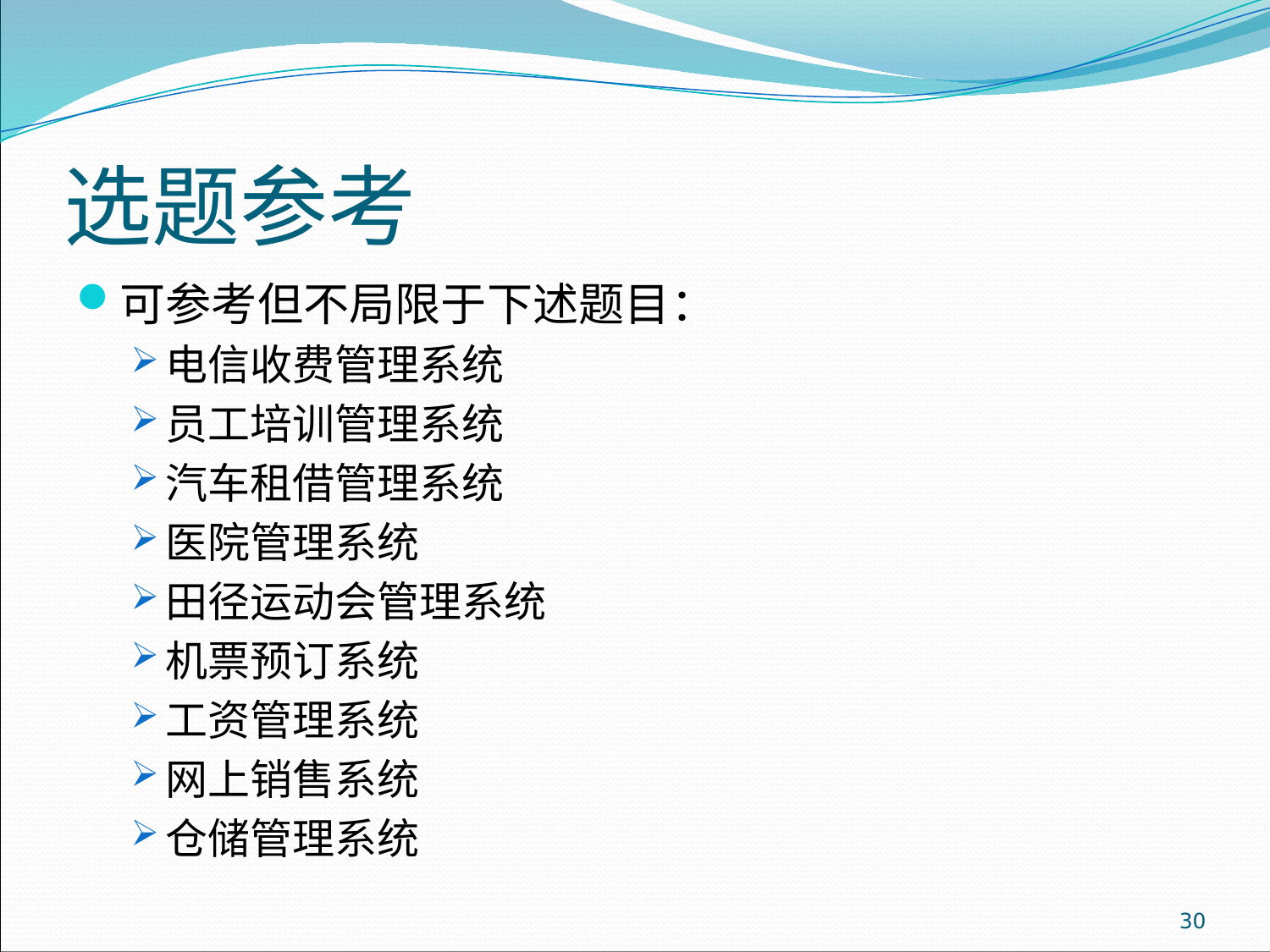

# 选题参考
可参考但不局限于下述题目：
电信收费管理系统
员工培训管理系统
汽车租借管理系统
医院管理系统
田径运动会管理系统
机票预订系统
工资管理系统
网上销售系统
仓储管理系统
30